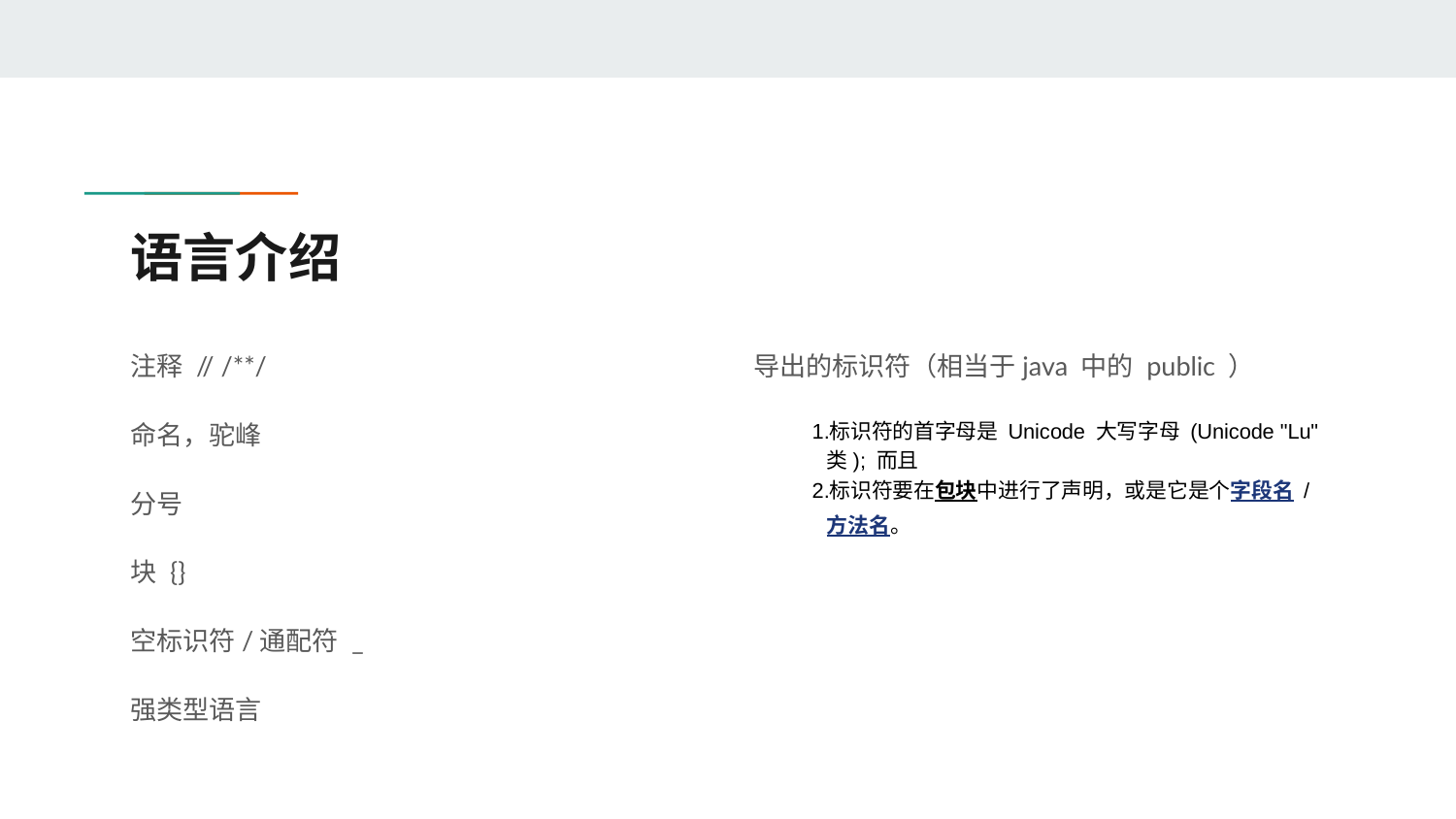

# 语言介绍
注释 // /**/
命名，驼峰
分号
块 {}
空标识符/通配符 _
强类型语言

导出的标识符（相当于java 中的 public ）
标识符的首字母是 Unicode 大写字母 (Unicode "Lu" 类); 而且
标识符要在包块中进行了声明，或是它是个字段名 /方法名。